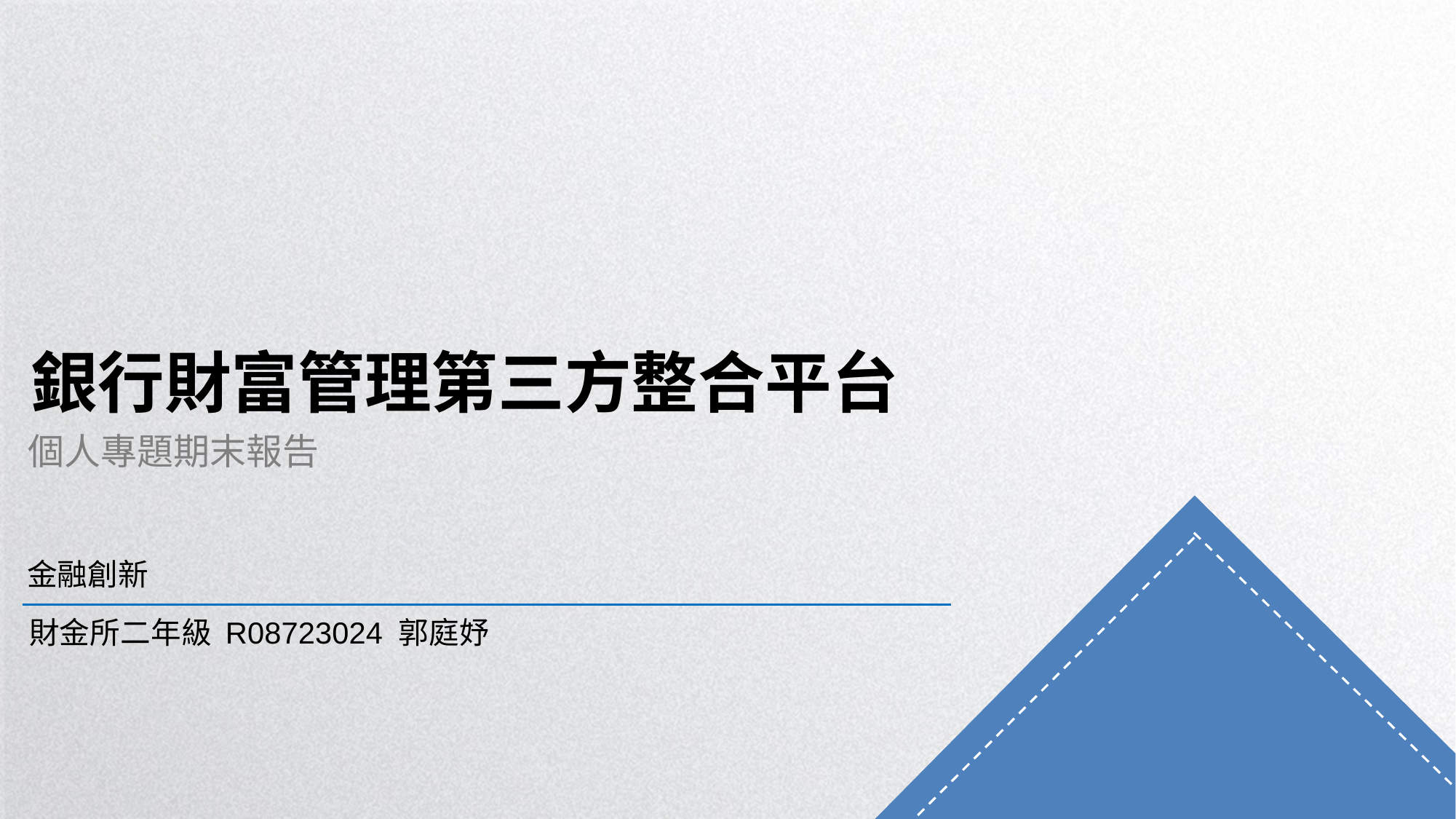

銀行財富管理第三方整合平台
個人專題期末報告
金融創新
財金所二年級 R08723024 郭庭妤